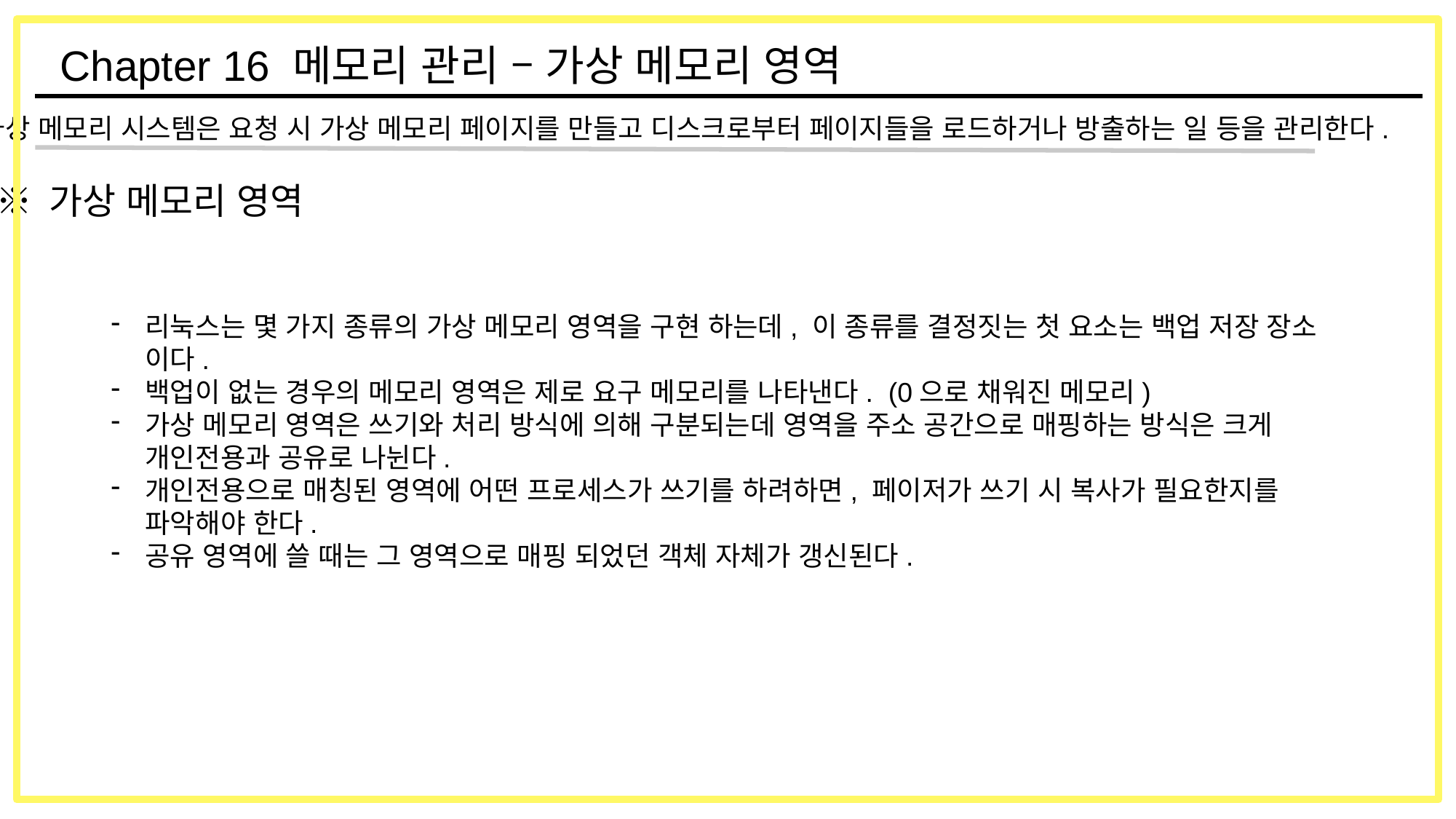

Chapter 16 메모리 관리 – 가상 메모리 영역
가상 메모리 시스템은 요청 시 가상 메모리 페이지를 만들고 디스크로부터 페이지들을 로드하거나 방출하는 일 등을 관리한다.
※ 가상 메모리 영역
리눅스는 몇 가지 종류의 가상 메모리 영역을 구현 하는데, 이 종류를 결정짓는 첫 요소는 백업 저장 장소 이다.
백업이 없는 경우의 메모리 영역은 제로 요구 메모리를 나타낸다.  (0으로 채워진 메모리)
가상 메모리 영역은 쓰기와 처리 방식에 의해 구분되는데 영역을 주소 공간으로 매핑하는 방식은 크게 개인전용과 공유로 나뉜다.
개인전용으로 매칭된 영역에 어떤 프로세스가 쓰기를 하려하면, 페이저가 쓰기 시 복사가 필요한지를 파악해야 한다.
공유 영역에 쓸 때는 그 영역으로 매핑 되었던 객체 자체가 갱신된다.